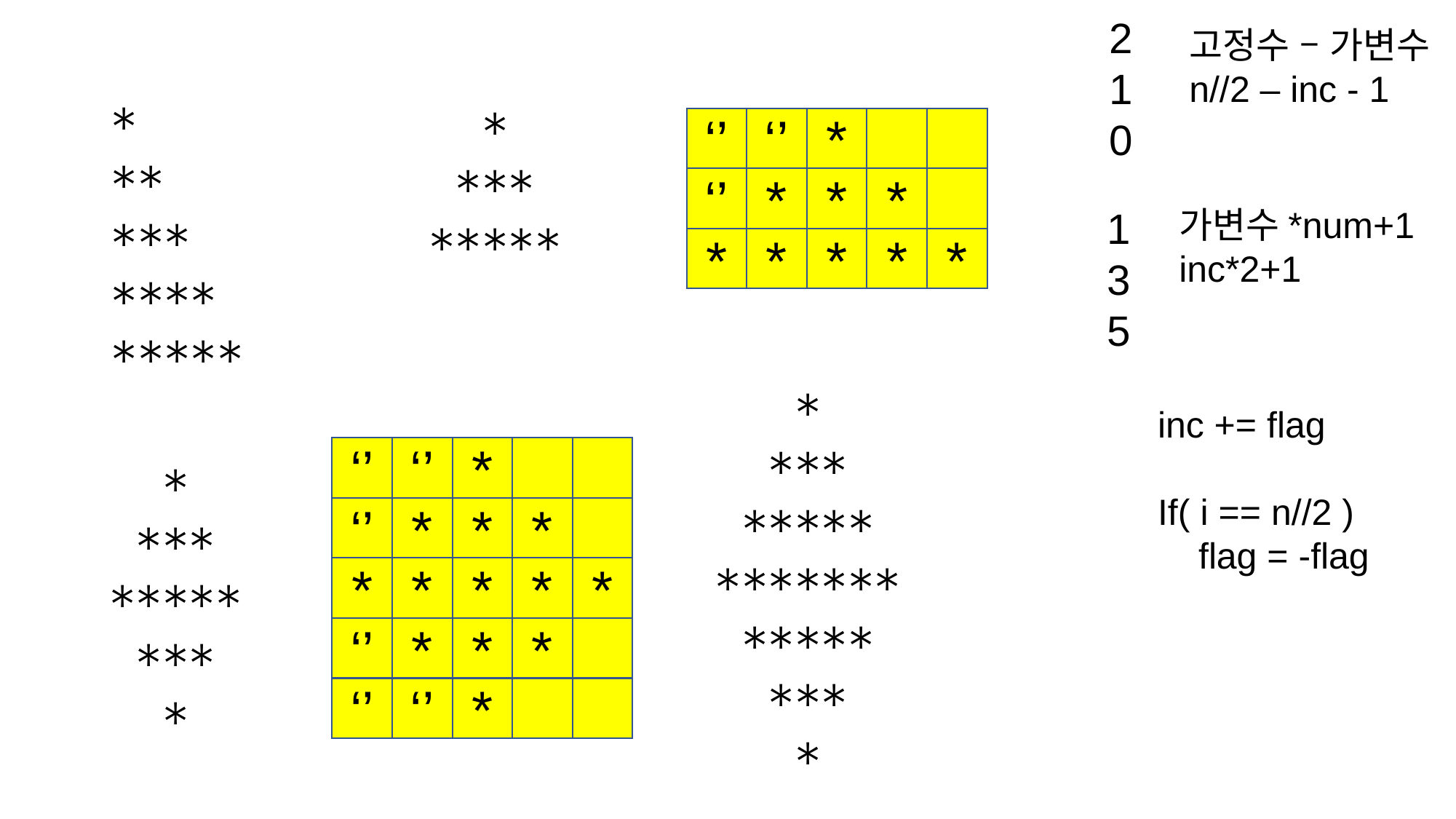

2
1
0
고정수 – 가변수
n//2 – inc - 1

*
**
***
****
*****
   *
  ***
 *****
‘’
‘’
*

‘’
*
*
*

1
3
5
가변수*num+1
inc*2+1

*
*
*
*
*
   *
  ***
 *****
*******
 *****
  ***
   *
inc += flag

If( i == n//2 )
    flag = -flag
   *
  ***
 *****
  ***
   *
‘’
‘’
*

‘’
*
*
*

*
*
*
*
*
‘’
*
*
*

‘’
‘’
*